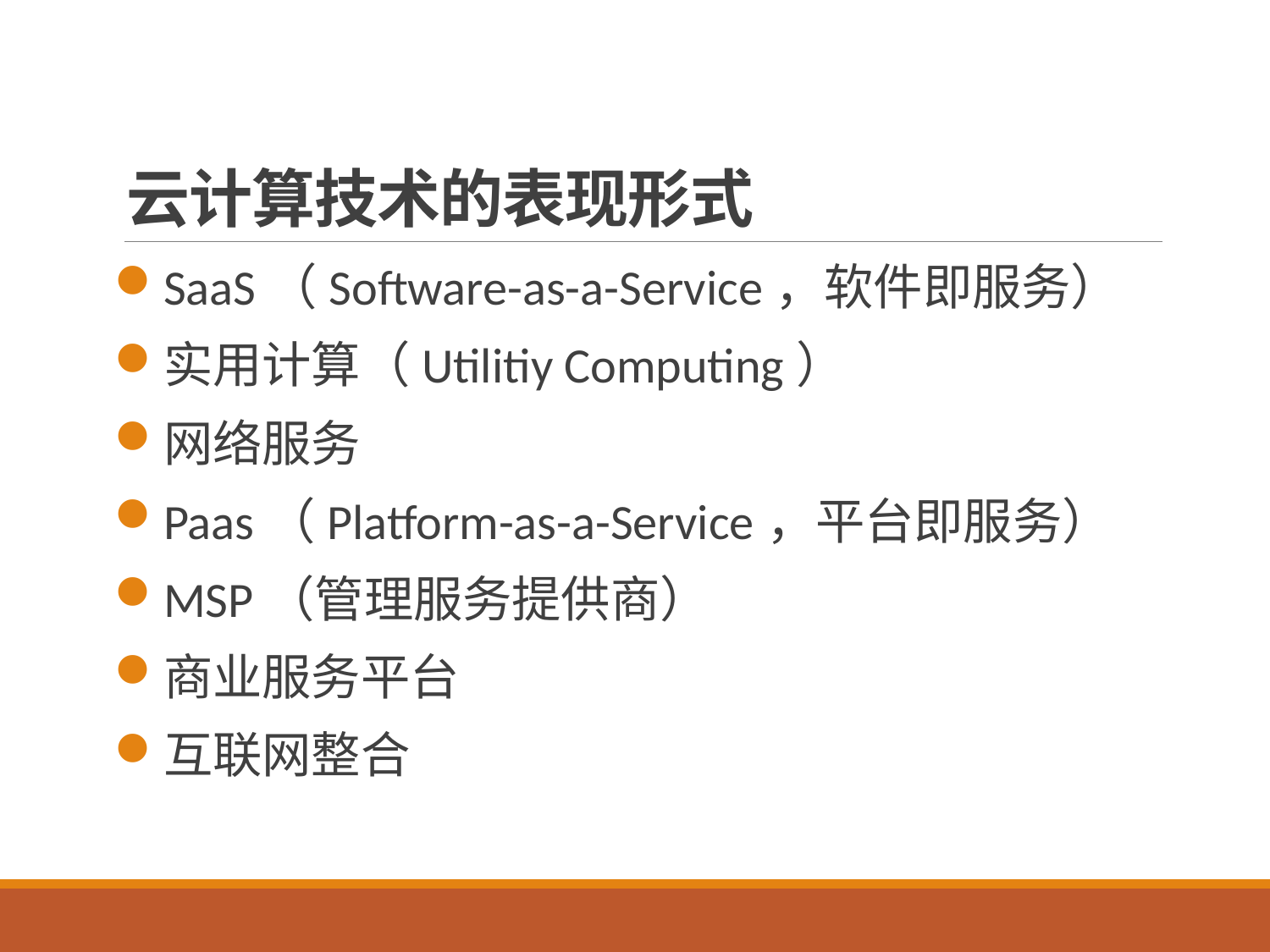

# 云计算技术的表现形式
SaaS（Software-as-a-Service，软件即服务）
实用计算（Utilitiy Computing）
网络服务
Paas（Platform-as-a-Service，平台即服务）
MSP（管理服务提供商）
商业服务平台
互联网整合